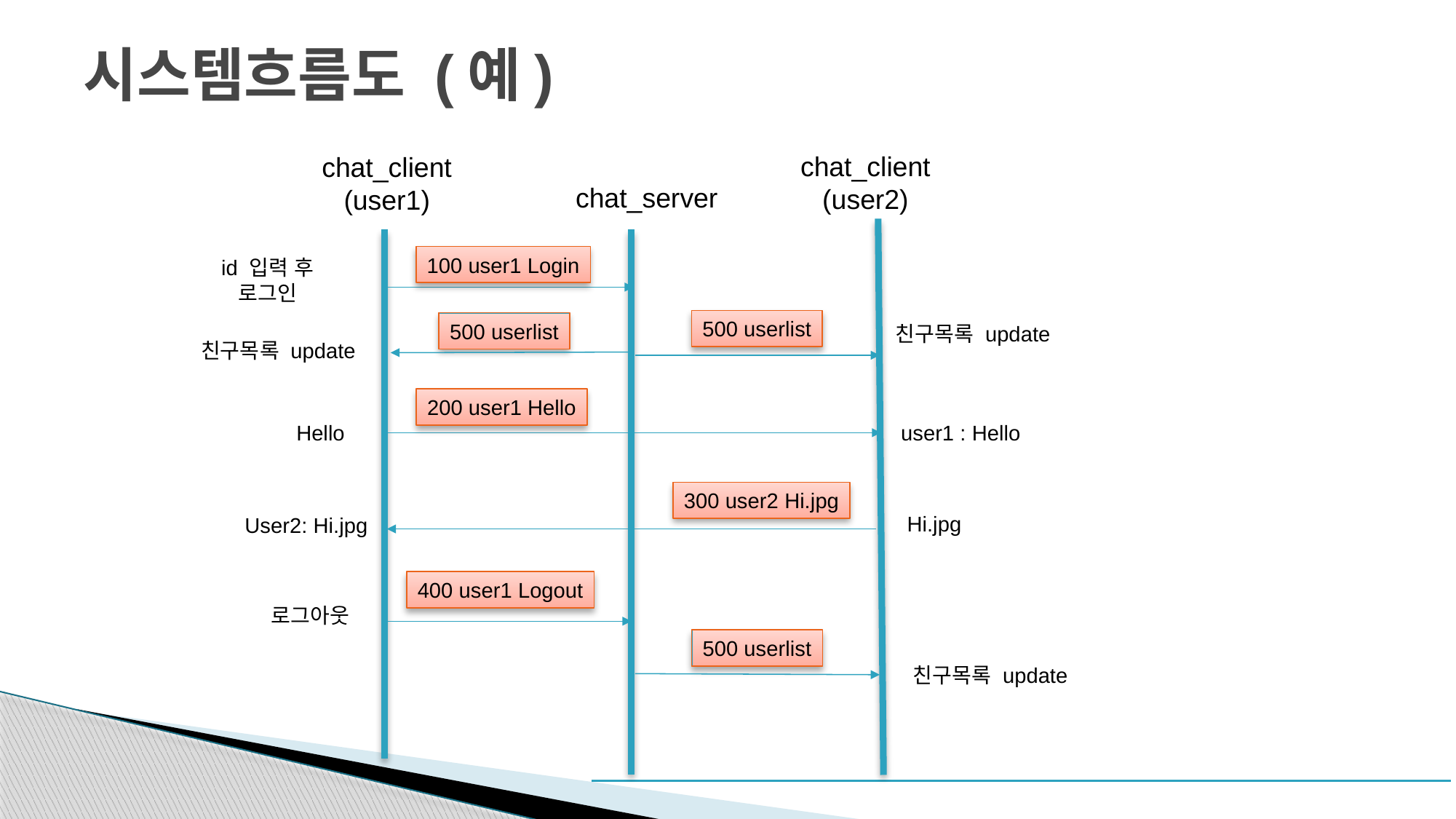

# 시스템흐름도 (예)
chat_client
(user2)
chat_client
(user1)
chat_server
100 user1 Login
id 입력 후
로그인
500 userlist
500 userlist
친구목록 update
친구목록 update
200 user1 Hello
user1 : Hello
Hello
300 user2 Hi.jpg
Hi.jpg
User2: Hi.jpg
400 user1 Logout
로그아웃
500 userlist
친구목록 update